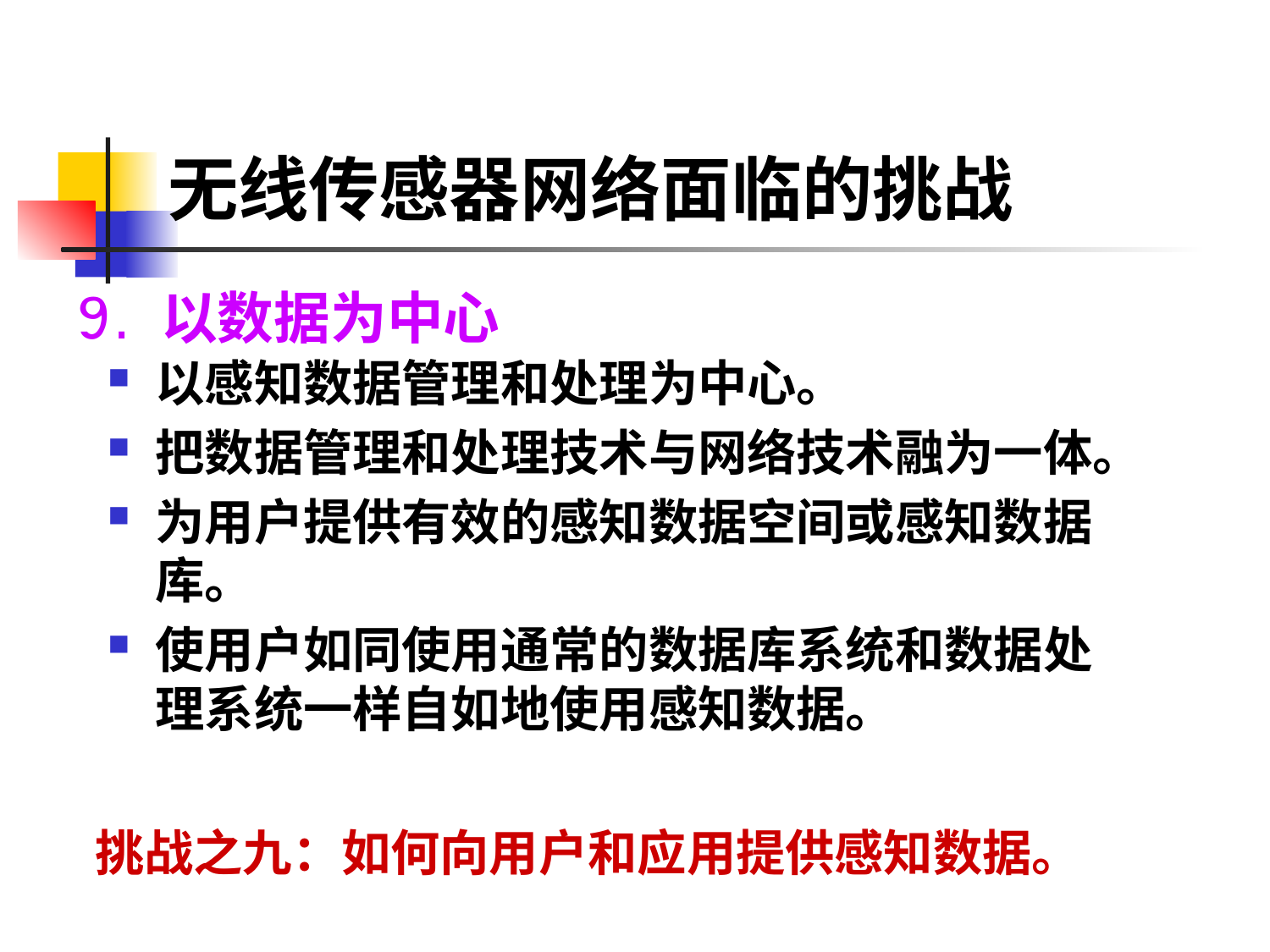

# 无线传感器网络面临的挑战
9. 以数据为中心
以感知数据管理和处理为中心。
把数据管理和处理技术与网络技术融为一体。
为用户提供有效的感知数据空间或感知数据库。
使用户如同使用通常的数据库系统和数据处理系统一样自如地使用感知数据。
	挑战之九：如何向用户和应用提供感知数据。